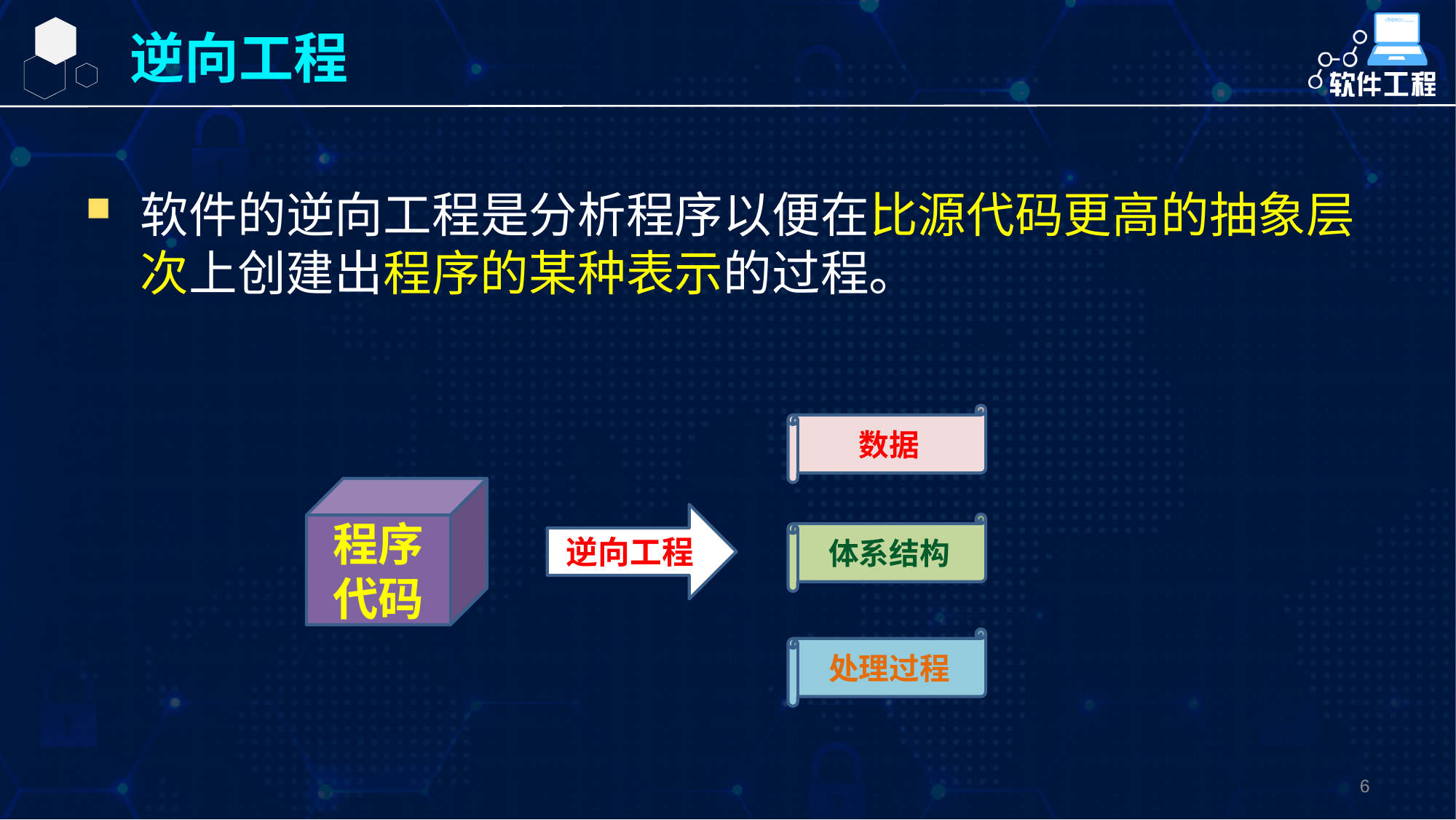

逆向工程
软件的逆向工程是分析程序以便在比源代码更高的抽象层次上创建出程序的某种表示的过程。

数据
程序代码
逆向工程
体系结构
处理过程
6